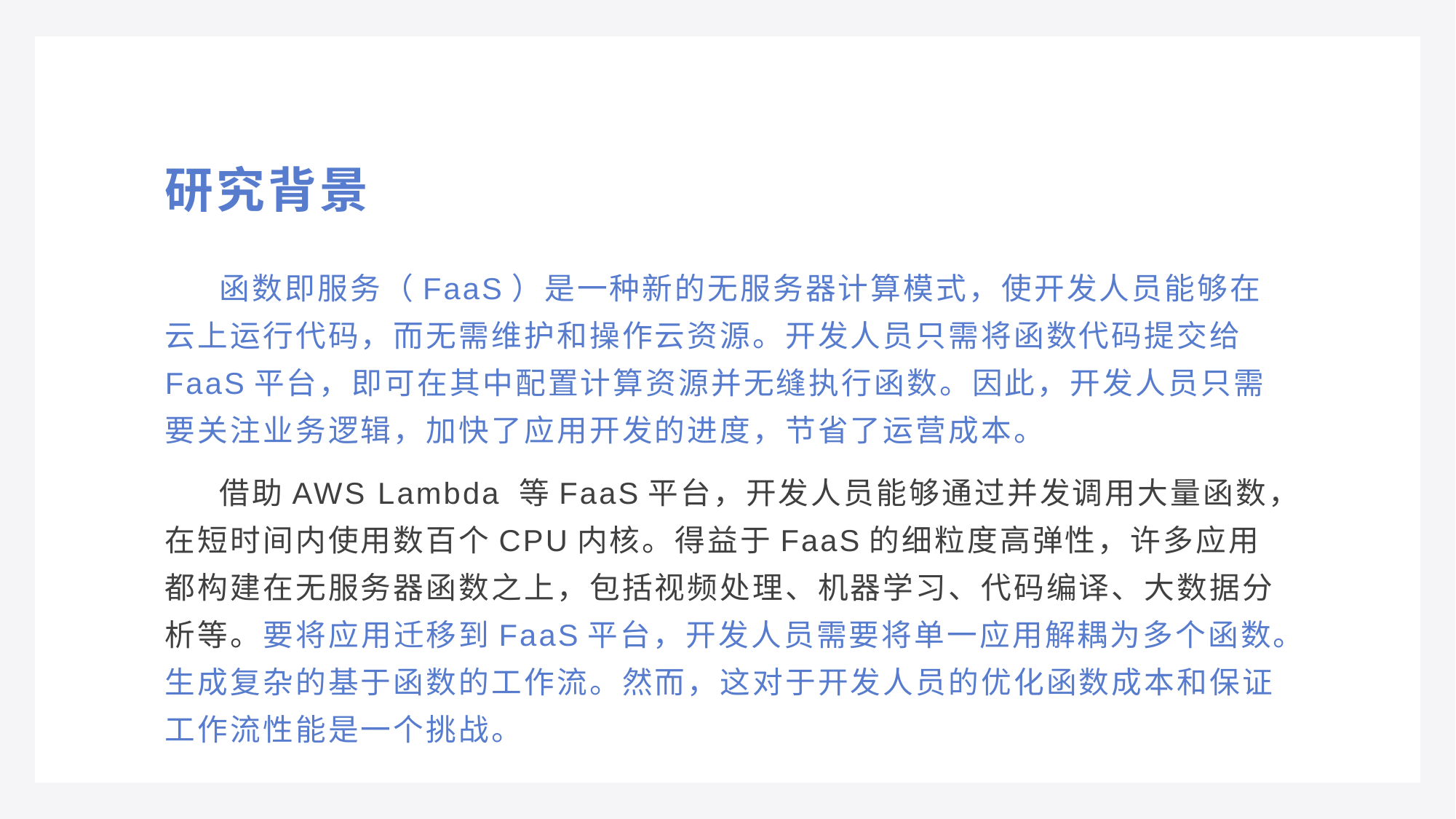

# 研究背景
函数即服务（FaaS）是一种新的无服务器计算模式，使开发人员能够在云上运行代码，而无需维护和操作云资源。开发人员只需将函数代码提交给FaaS平台，即可在其中配置计算资源并无缝执行函数。因此，开发人员只需要关注业务逻辑，加快了应用开发的进度，节省了运营成本。
借助AWS Lambda 等FaaS平台，开发人员能够通过并发调用大量函数，在短时间内使用数百个CPU内核。得益于FaaS的细粒度高弹性，许多应用都构建在无服务器函数之上，包括视频处理、机器学习、代码编译、大数据分析等。要将应用迁移到FaaS平台，开发人员需要将单一应用解耦为多个函数。生成复杂的基于函数的工作流。然而，这对于开发人员的优化函数成本和保证工作流性能是一个挑战。